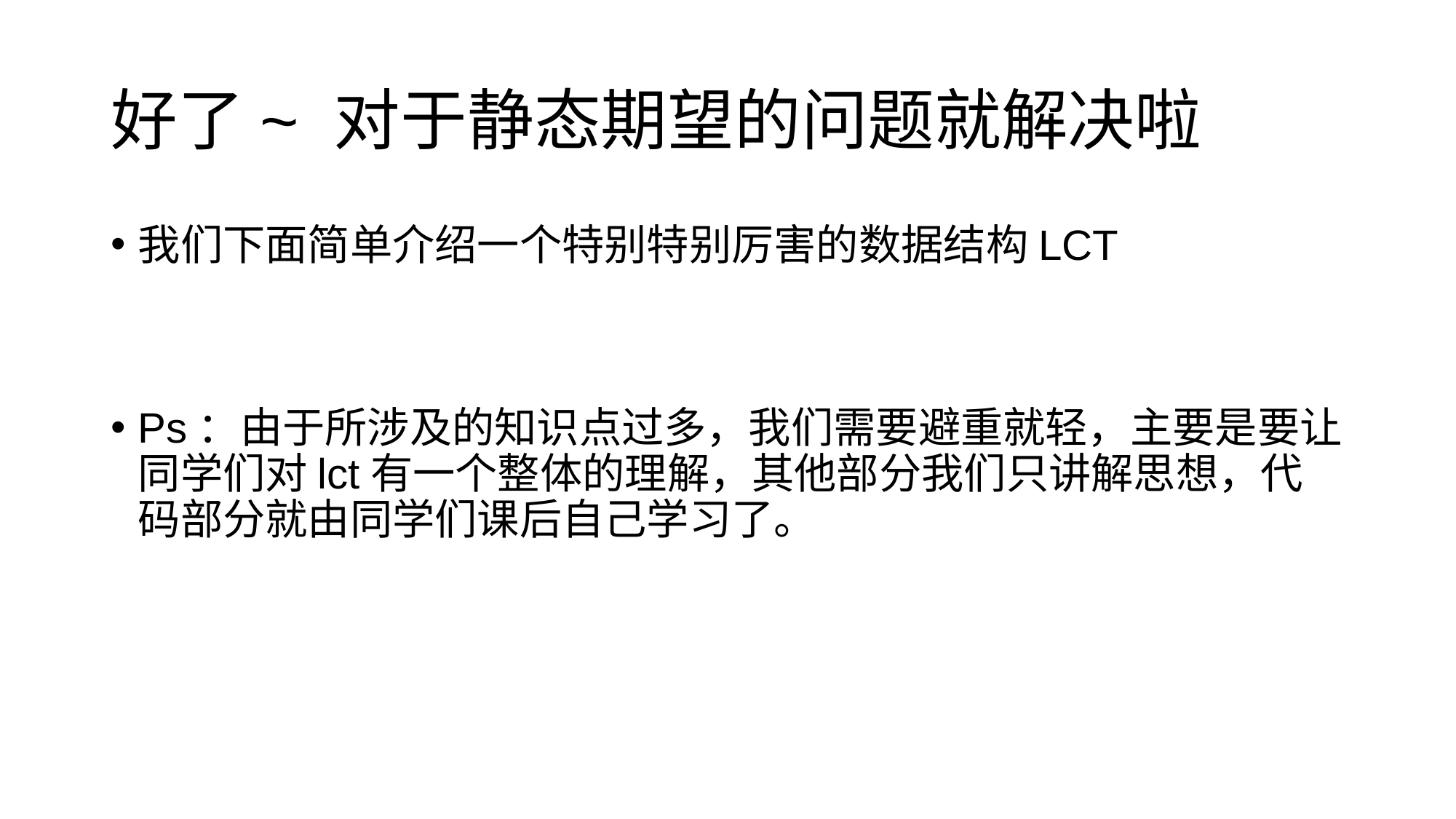

# 好了~ 对于静态期望的问题就解决啦
我们下面简单介绍一个特别特别厉害的数据结构LCT

Ps：由于所涉及的知识点过多，我们需要避重就轻，主要是要让同学们对lct有一个整体的理解，其他部分我们只讲解思想，代码部分就由同学们课后自己学习了。